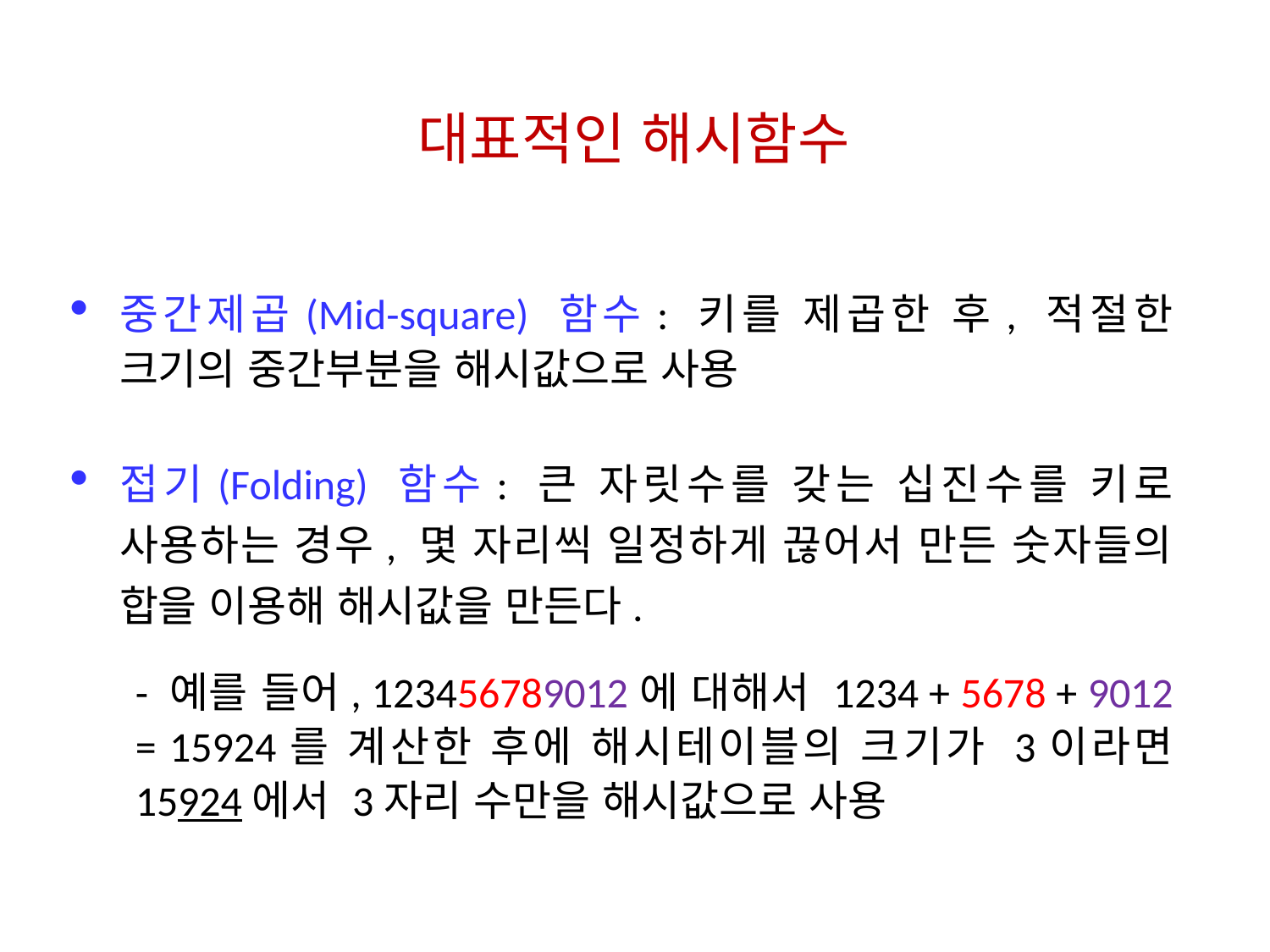

대표적인 해시함수
중간제곱(Mid-square) 함수: 키를 제곱한 후, 적절한 크기의 중간부분을 해시값으로 사용

접기(Folding) 함수: 큰 자릿수를 갖는 십진수를 키로 사용하는 경우, 몇 자리씩 일정하게 끊어서 만든 숫자들의 합을 이용해 해시값을 만든다.
- 예를 들어, 123456789012에 대해서 1234 + 5678 + 9012 = 15924를 계산한 후에 해시테이블의 크기가 3이라면 15924에서 3자리 수만을 해시값으로 사용